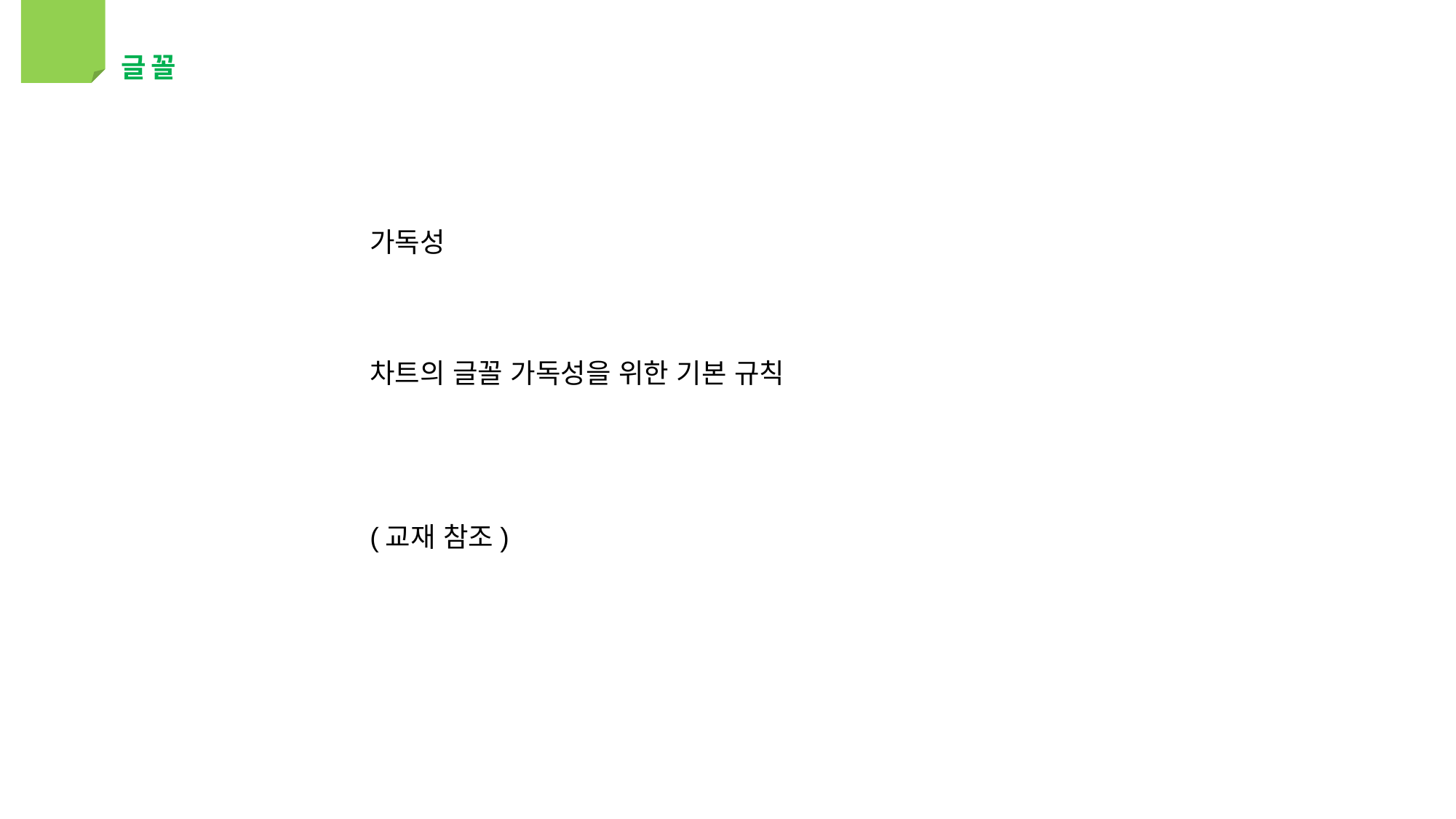

글꼴
가독성

차트의 글꼴 가독성을 위한 기본 규칙

(교재 참조)